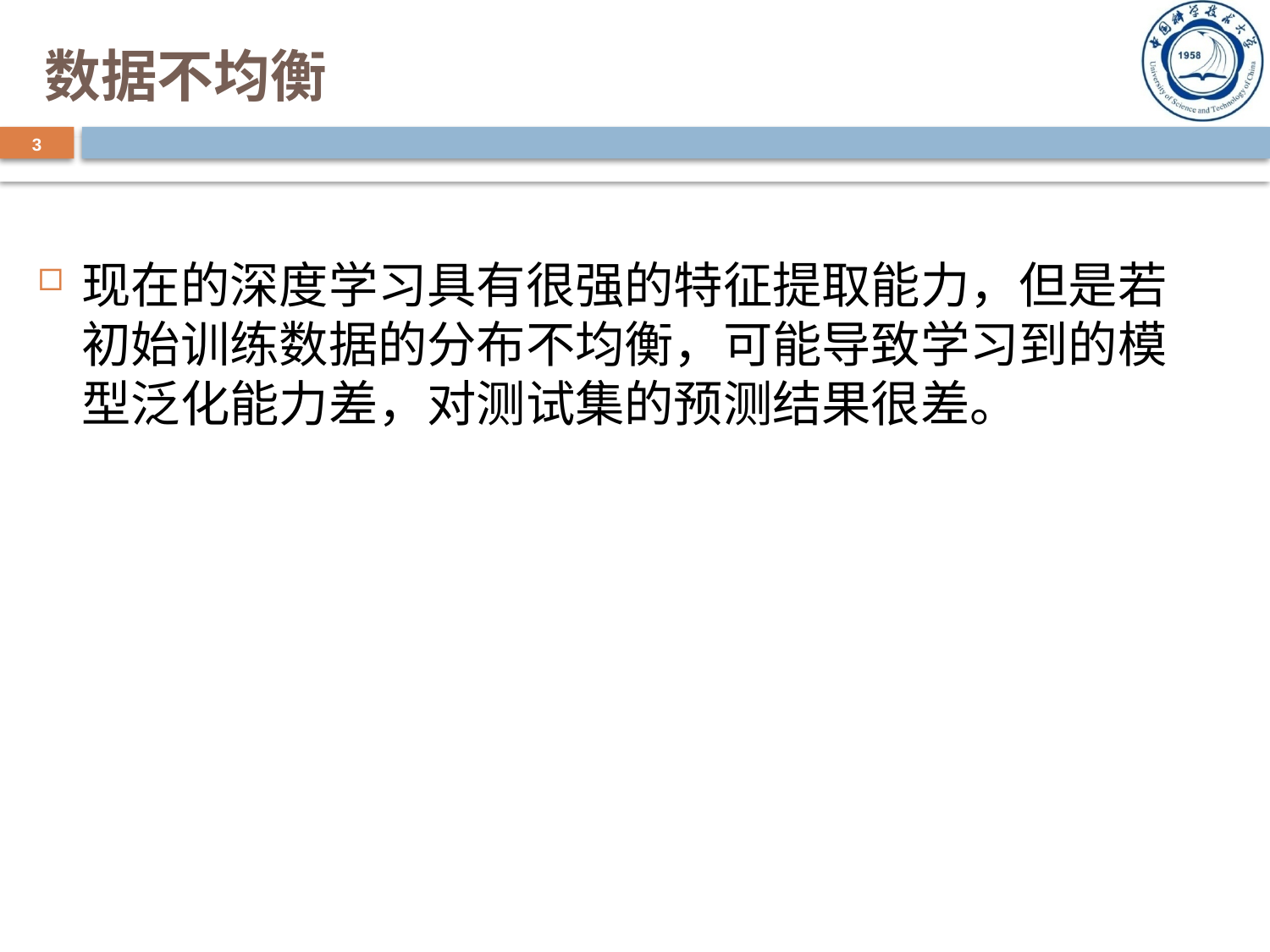

# 数据不均衡
3

现在的深度学习具有很强的特征提取能力，但是若初始训练数据的分布不均衡，可能导致学习到的模型泛化能力差，对测试集的预测结果很差。